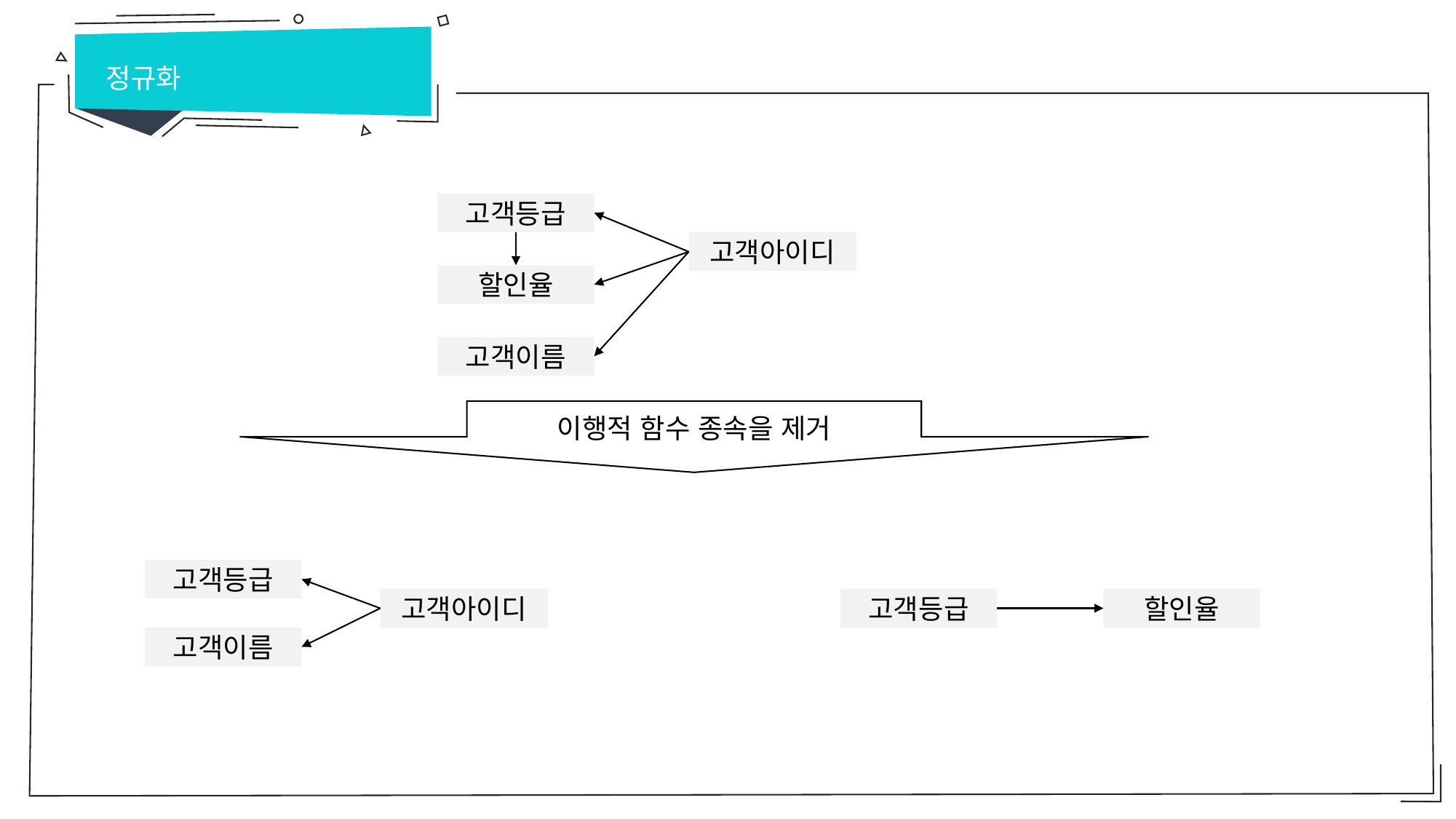

정규화
고객등급
고객아이디
할인율
고객이름
이행적 함수 종속을 제거
고객등급
고객아이디
고객등급
할인율
고객이름